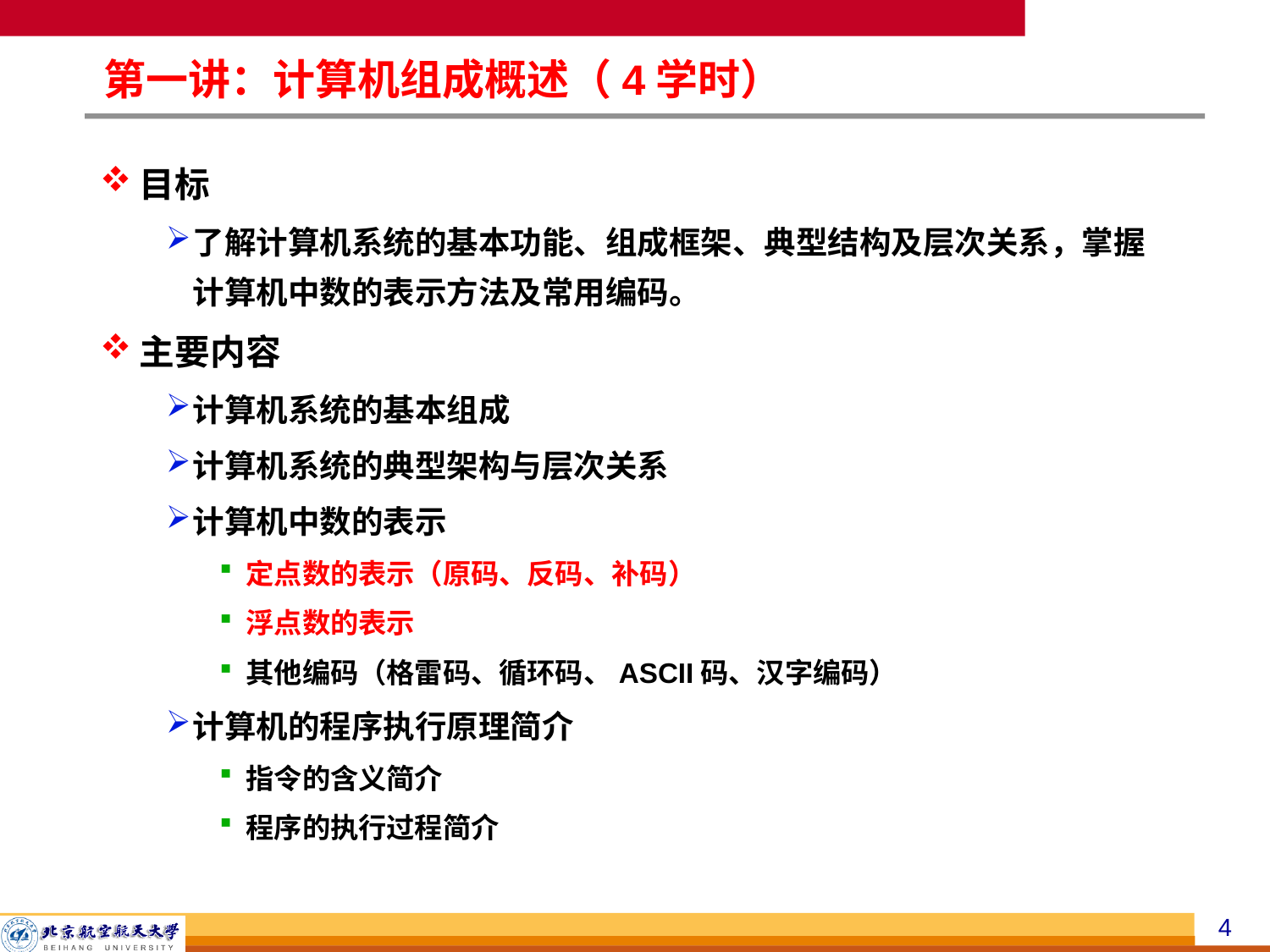

# 第一讲：计算机组成概述（4学时）
目标
了解计算机系统的基本功能、组成框架、典型结构及层次关系，掌握计算机中数的表示方法及常用编码。
主要内容
计算机系统的基本组成
计算机系统的典型架构与层次关系
计算机中数的表示
定点数的表示（原码、反码、补码）
浮点数的表示
其他编码（格雷码、循环码、ASCII码、汉字编码）
计算机的程序执行原理简介
指令的含义简介
程序的执行过程简介